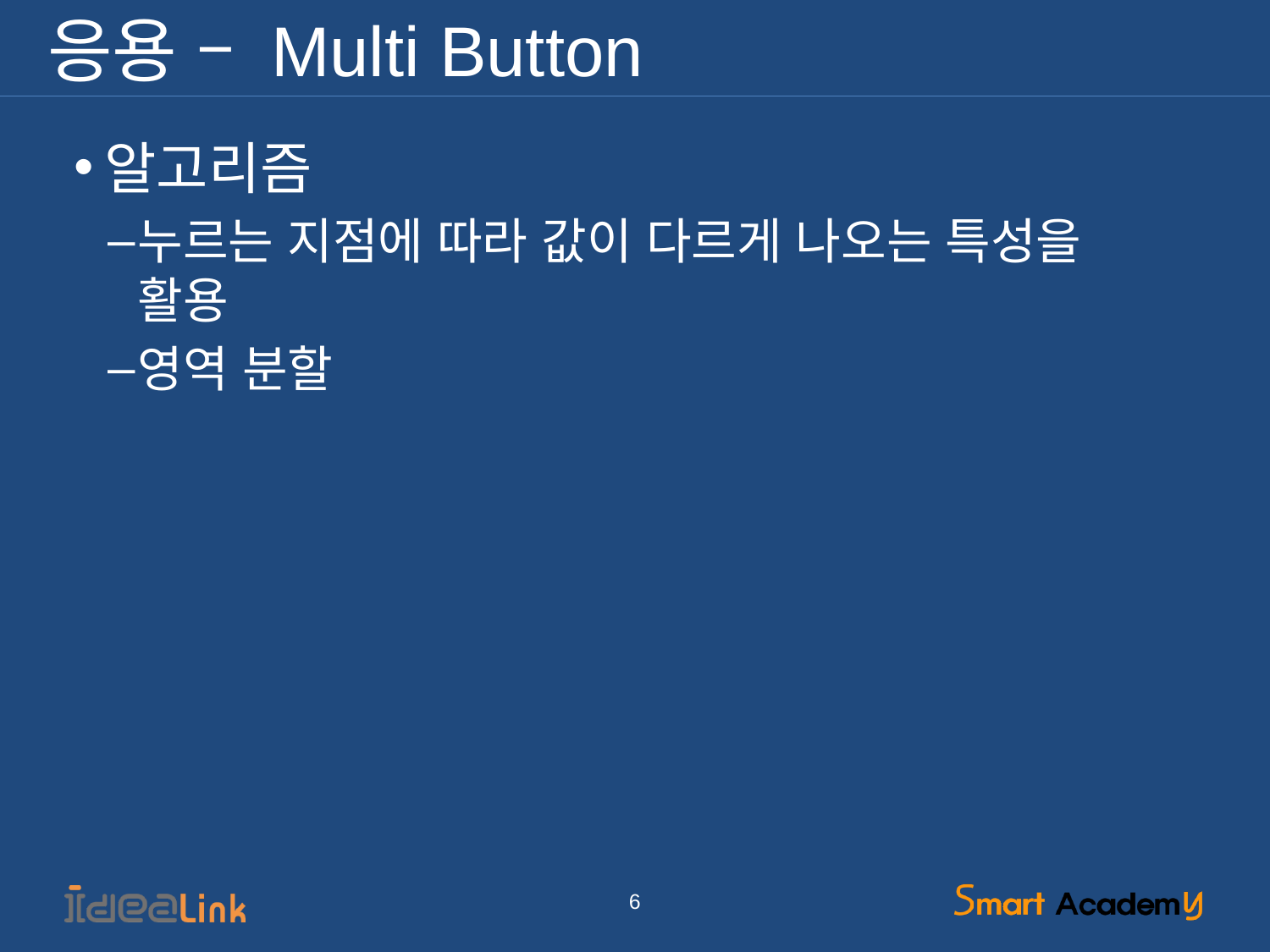

# 응용 – Multi Button
알고리즘
누르는 지점에 따라 값이 다르게 나오는 특성을 활용
영역 분할

6